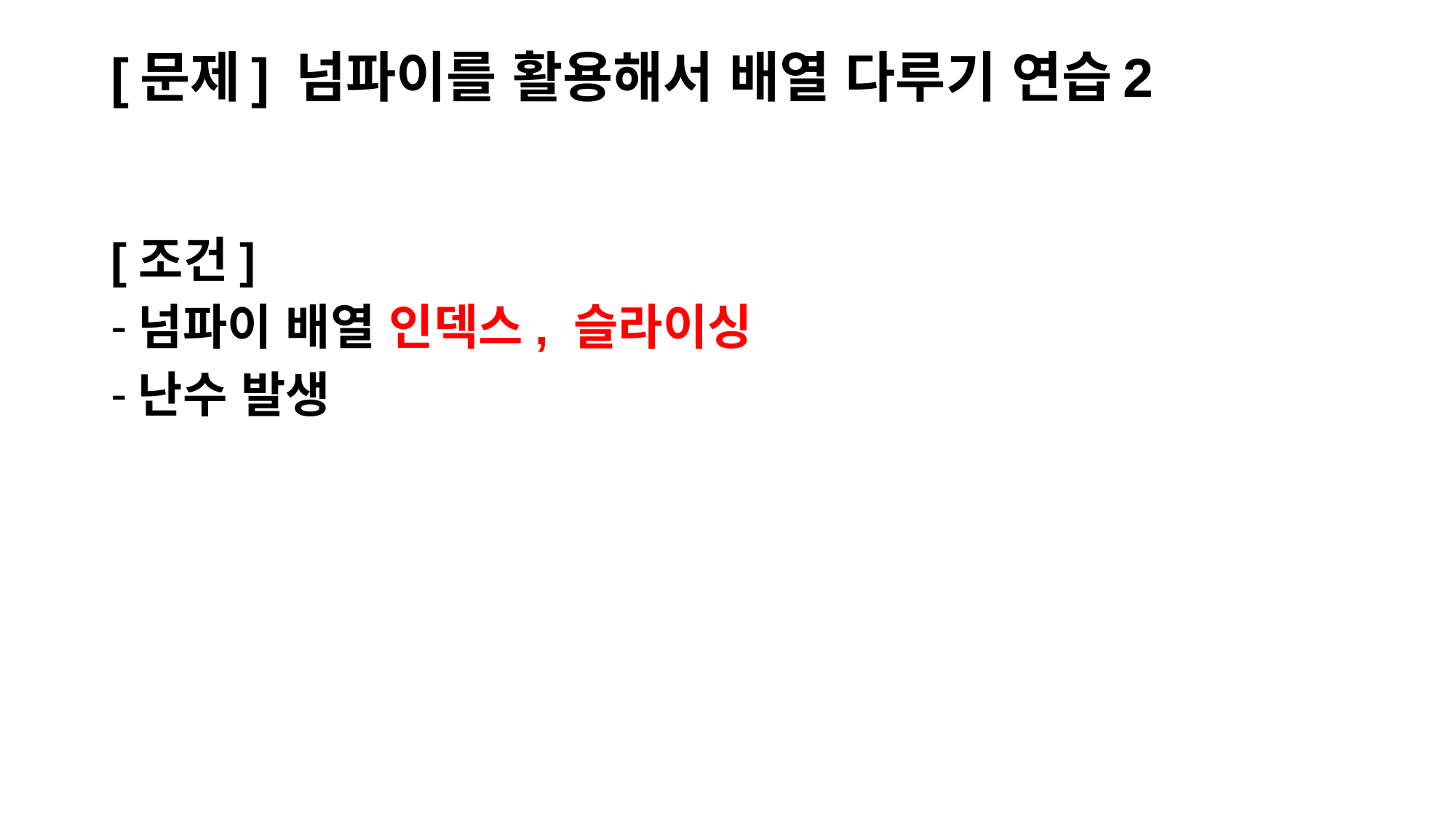

# [문제] 넘파이를 활용해서 배열 다루기 연습2
[조건]
넘파이 배열 인덱스, 슬라이싱
난수 발생